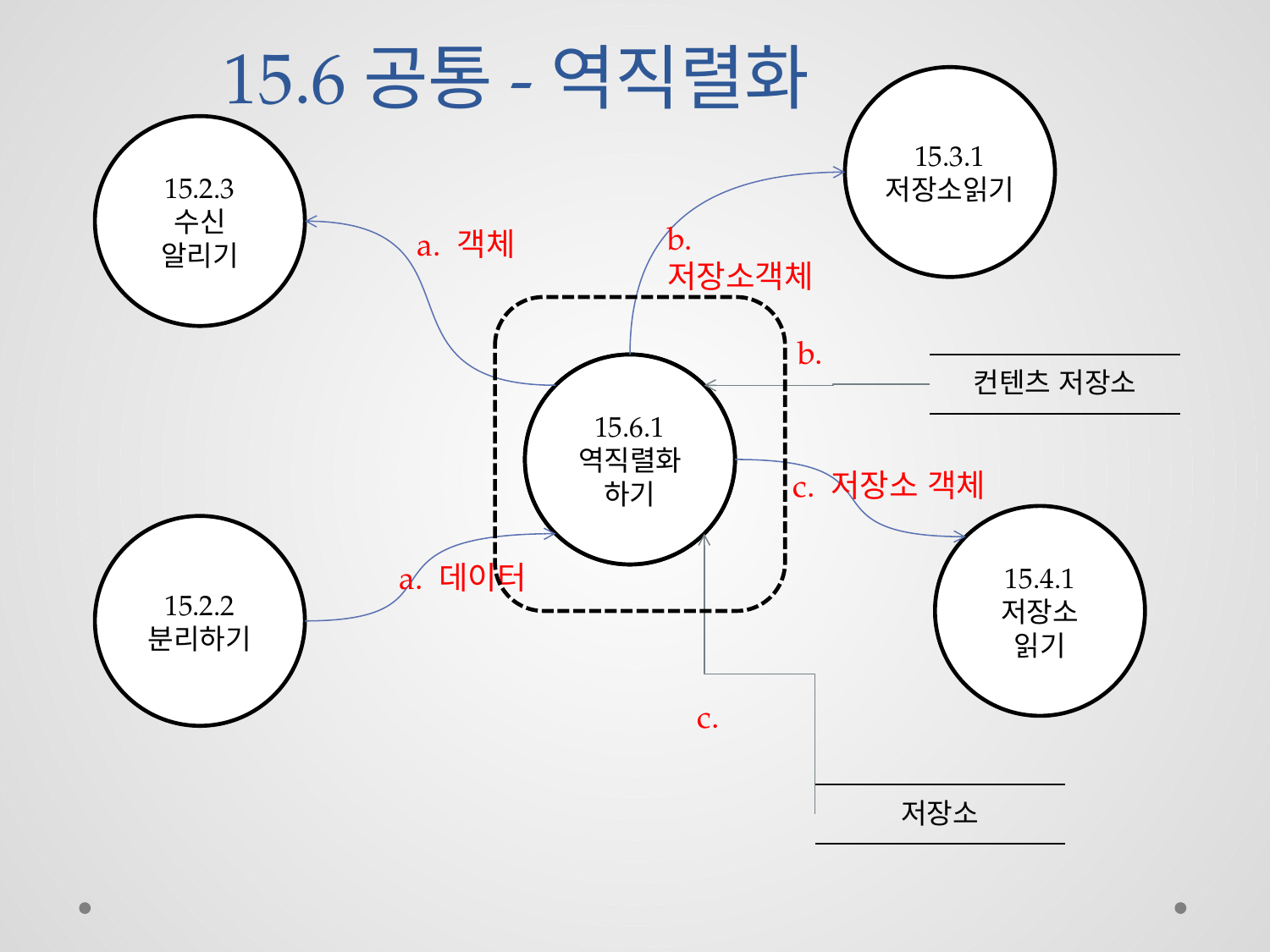

# 15.6공통-역직렬화
15.3.1
저장소읽기
15.2.3
수신
알리기
b. 저장소객체
a. 객체

b.
| 컨텐츠 저장소 |
| --- |
15.6.1
역직렬화
하기
15.6.1
역직렬화
하기
c. 저장소 객체
15.4.1
저장소
읽기
15.2.2
분리하기
a. 데이터
c.
| 저장소 |
| --- |